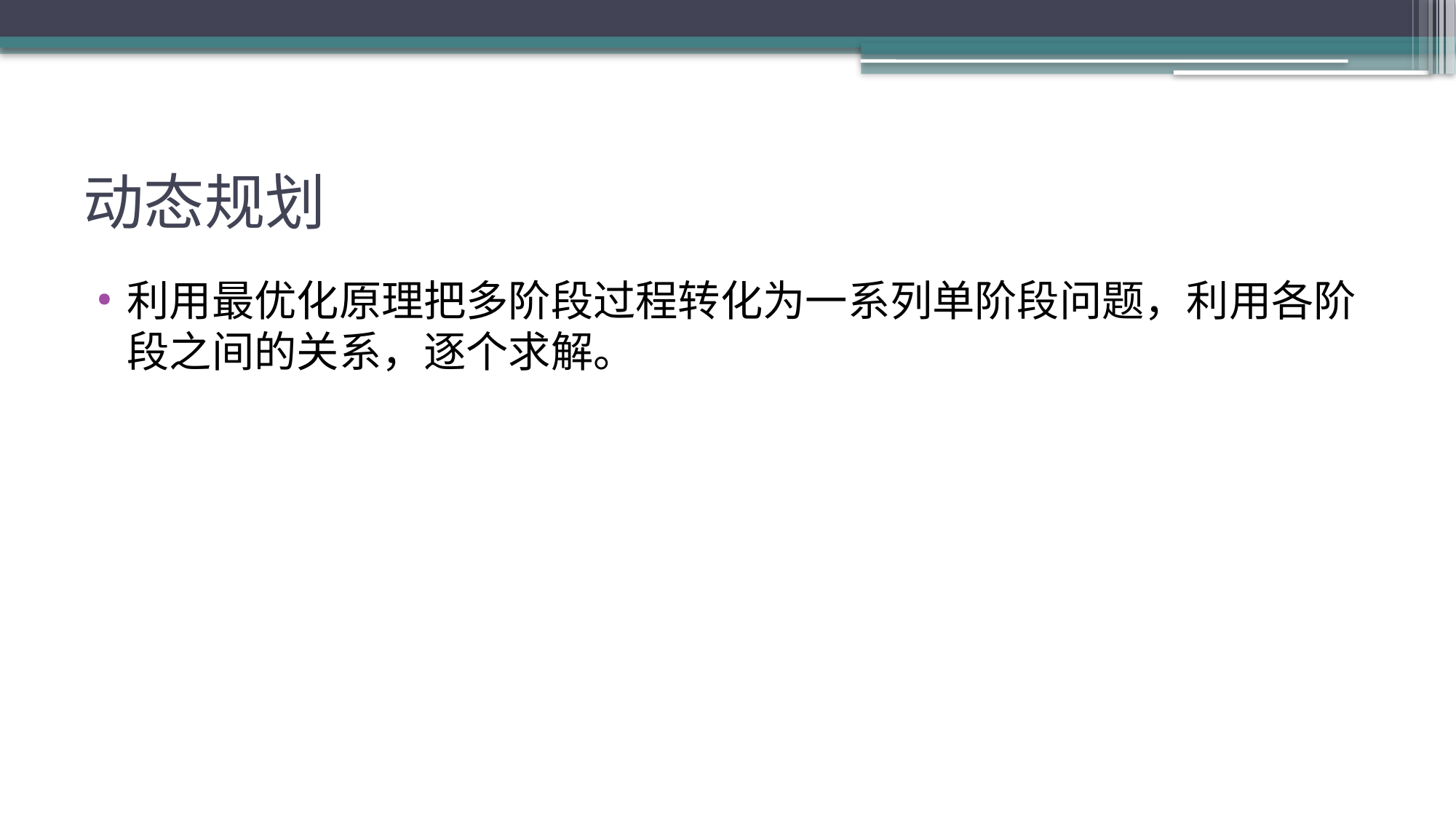

# 动态规划
利用最优化原理把多阶段过程转化为一系列单阶段问题，利用各阶段之间的关系，逐个求解。